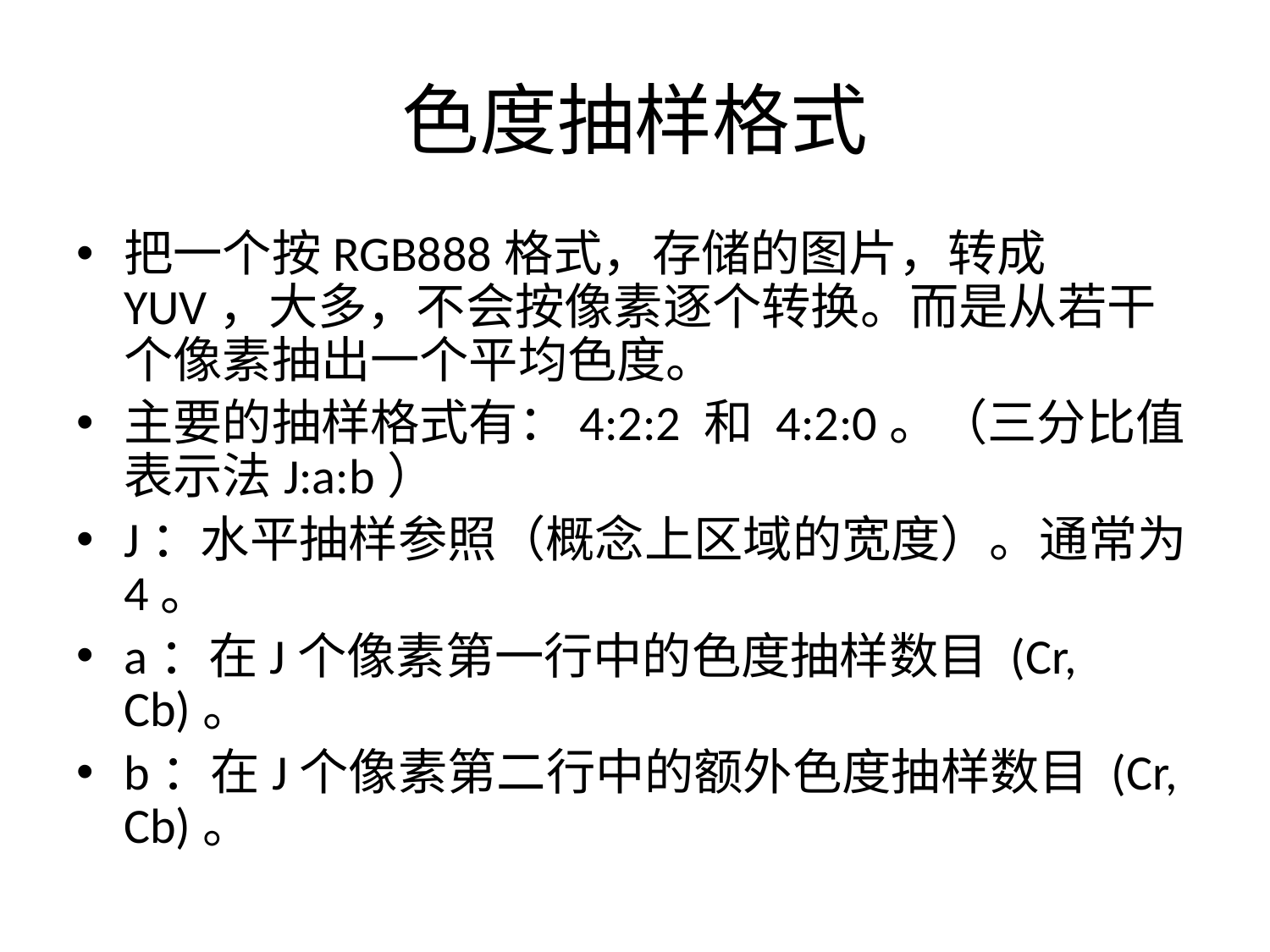

# 色度抽样格式
把一个按RGB888格式，存储的图片，转成YUV，大多，不会按像素逐个转换。而是从若干个像素抽出一个平均色度。
主要的抽样格式有：4:2:2 和 4:2:0。（三分比值表示法J:a:b）
J：水平抽样参照（概念上区域的宽度）。通常为4。
a：在J个像素第一行中的色度抽样数目 (Cr, Cb)。
b：在J个像素第二行中的额外色度抽样数目 (Cr, Cb)。